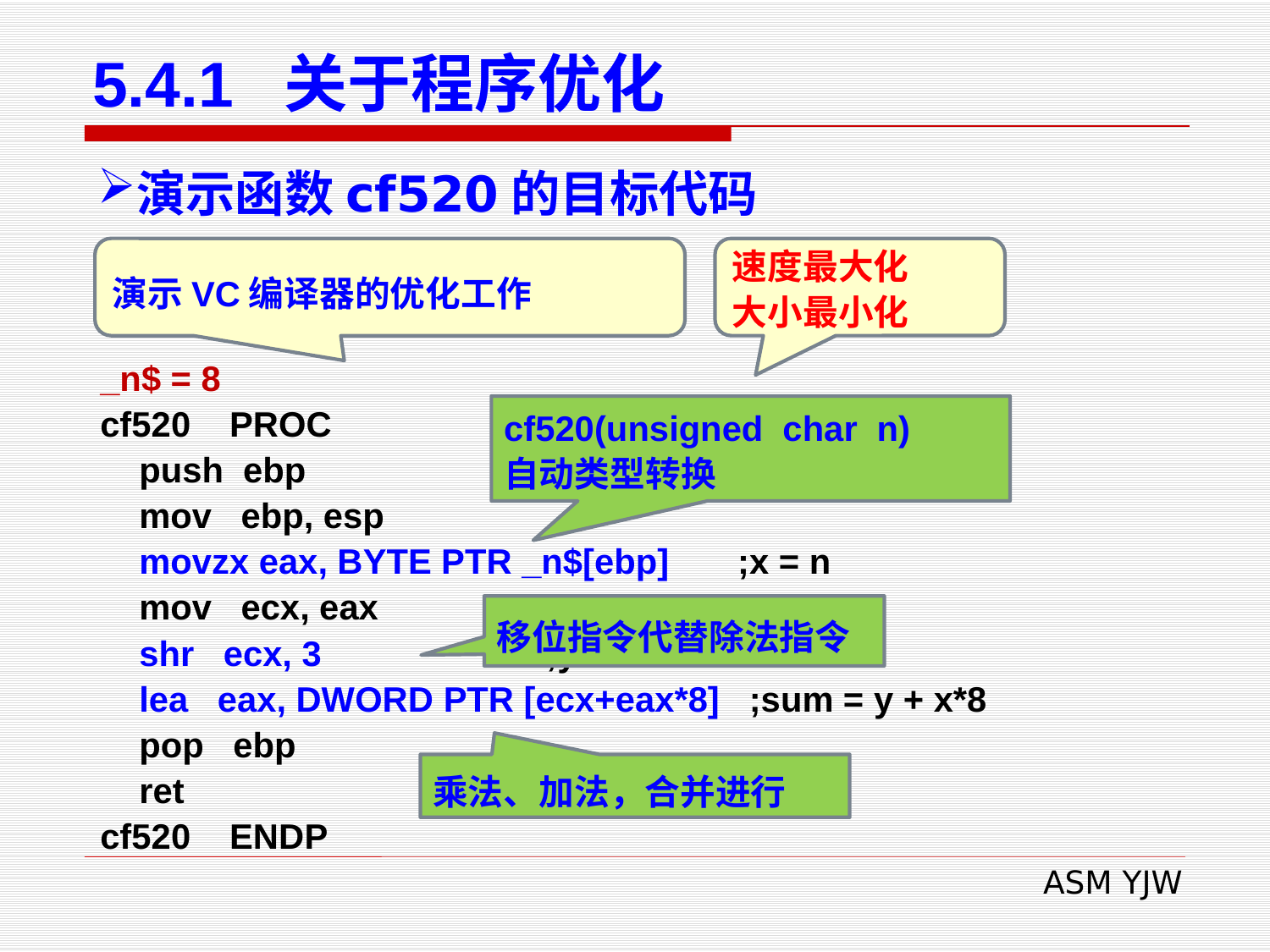

# 5.4.1  关于程序优化
演示函数cf520的目标代码
演示VC编译器的优化工作
速度最大化
大小最小化
_n$ = 8
cf520    PROC
    push  ebp
    mov   ebp, esp
    movzx eax, BYTE PTR _n$[ebp]       ;x = n
    mov   ecx, eax                     ;y = x
    shr   ecx, 3                       ;y = n/8
    lea   eax, DWORD PTR [ecx+eax*8]   ;sum = y + x*8
    pop   ebp
    ret
cf520    ENDP
cf520(unsigned  char  n)
自动类型转换
移位指令代替除法指令
乘法、加法，合并进行